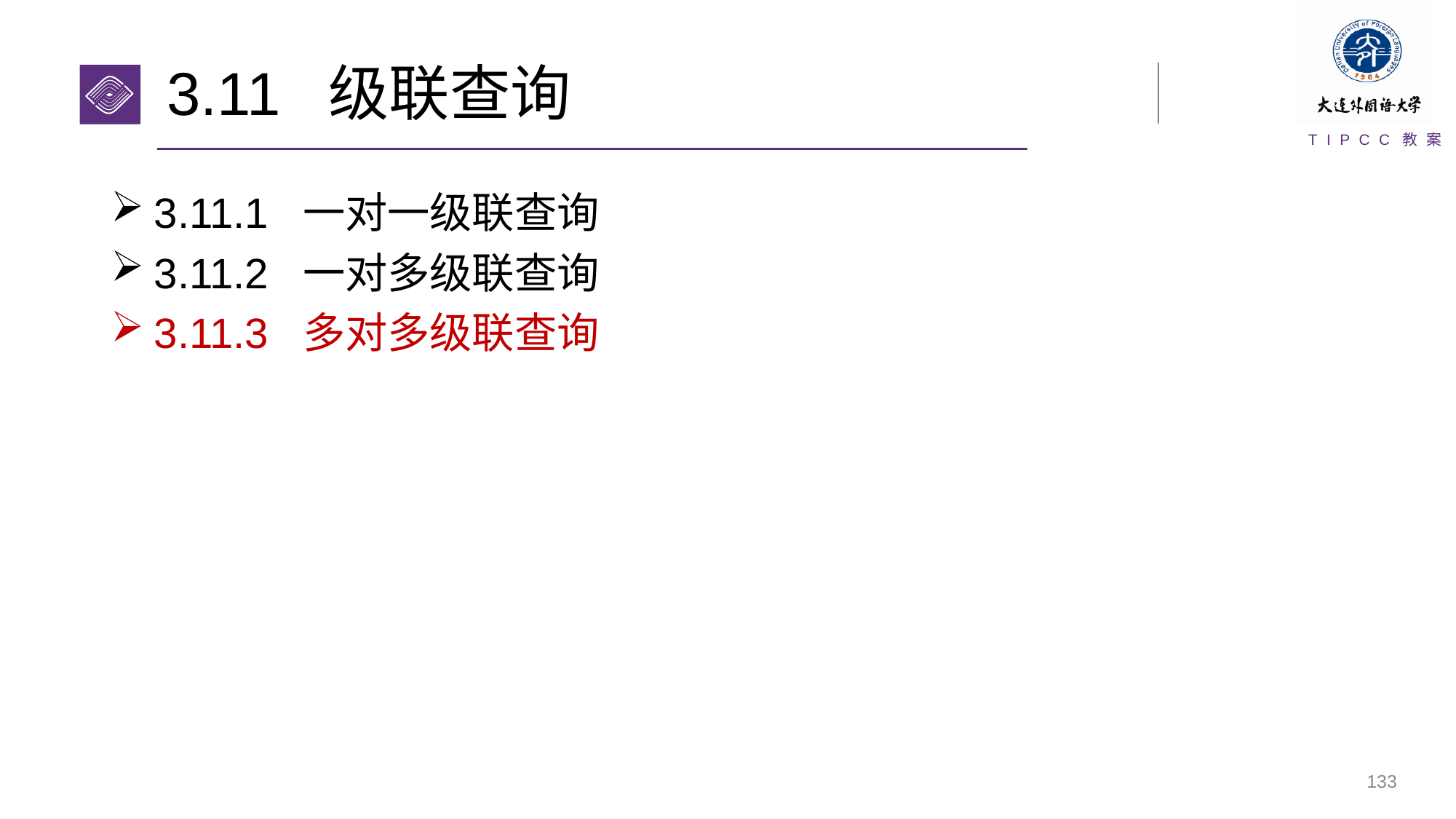

# 3.11  级联查询
3.11.1  一对一级联查询
3.11.2  一对多级联查询
3.11.3  多对多级联查询
133